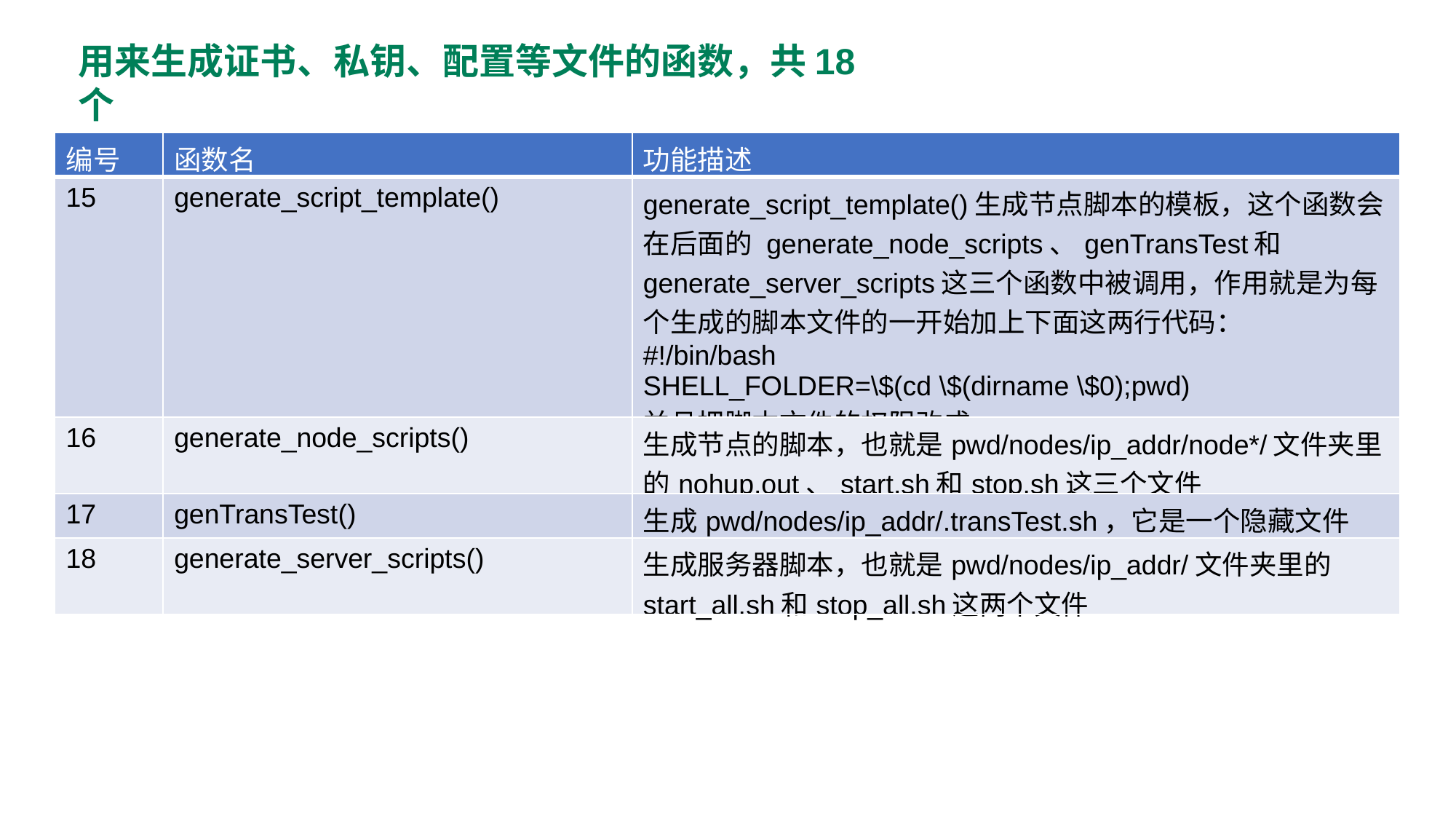

用来生成证书、私钥、配置等文件的函数，共18个
| 编号 | 函数名 | 功能描述 |
| --- | --- | --- |
| 15 | generate\_script\_template() | generate\_script\_template()生成节点脚本的模板，这个函数会在后面的 generate\_node\_scripts、genTransTest和generate\_server\_scripts这三个函数中被调用，作用就是为每个生成的脚本文件的一开始加上下面这两行代码： #!/bin/bash SHELL\_FOLDER=\$(cd \$(dirname \$0);pwd) 并且把脚本文件的权限改成+x |
| 16 | generate\_node\_scripts() | 生成节点的脚本，也就是pwd/nodes/ip\_addr/node\*/文件夹里的nohup.out、start.sh和stop.sh这三个文件 |
| 17 | genTransTest() | 生成pwd/nodes/ip\_addr/.transTest.sh，它是一个隐藏文件 |
| 18 | generate\_server\_scripts() | 生成服务器脚本，也就是pwd/nodes/ip\_addr/文件夹里的start\_all.sh和stop\_all.sh这两个文件 |